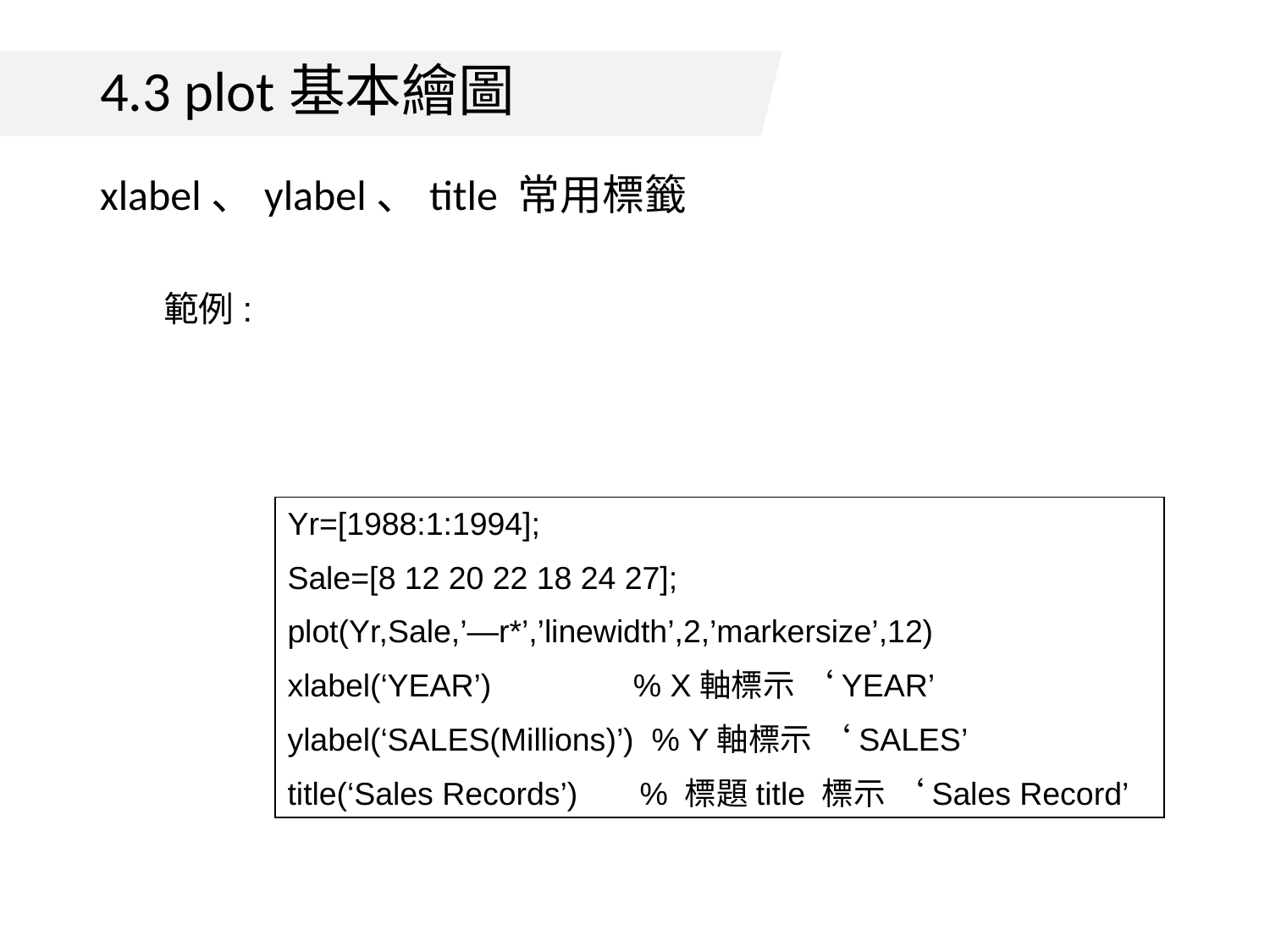

# 4.3 plot基本繪圖
xlabel、ylabel、title 常用標籤

範例:

Yr=[1988:1:1994];
Sale=[8 12 20 22 18 24 27];
plot(Yr,Sale,’—r*’,’linewidth’,2,’markersize’,12)
xlabel(‘YEAR’)                % X軸標示 ‘YEAR’
ylabel(‘SALES(Millions)’)  % Y軸標示 ‘SALES’
title(‘Sales Records’)       % 標題title 標示 ‘Sales Record’